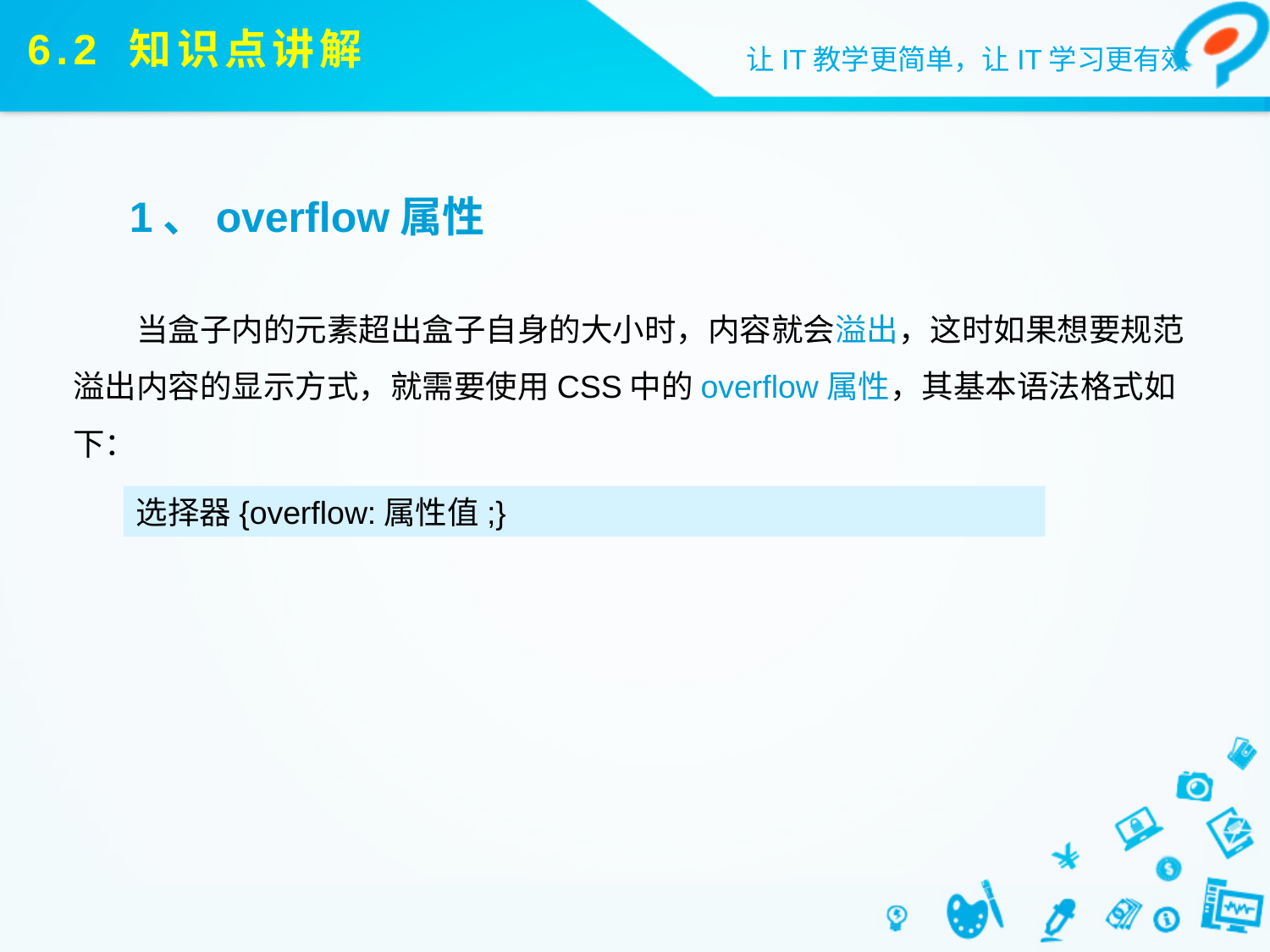

# 6.2 知识点讲解
1、overflow属性
当盒子内的元素超出盒子自身的大小时，内容就会溢出，这时如果想要规范溢出内容的显示方式，就需要使用CSS中的overflow属性，其基本语法格式如下：
选择器{overflow:属性值;}